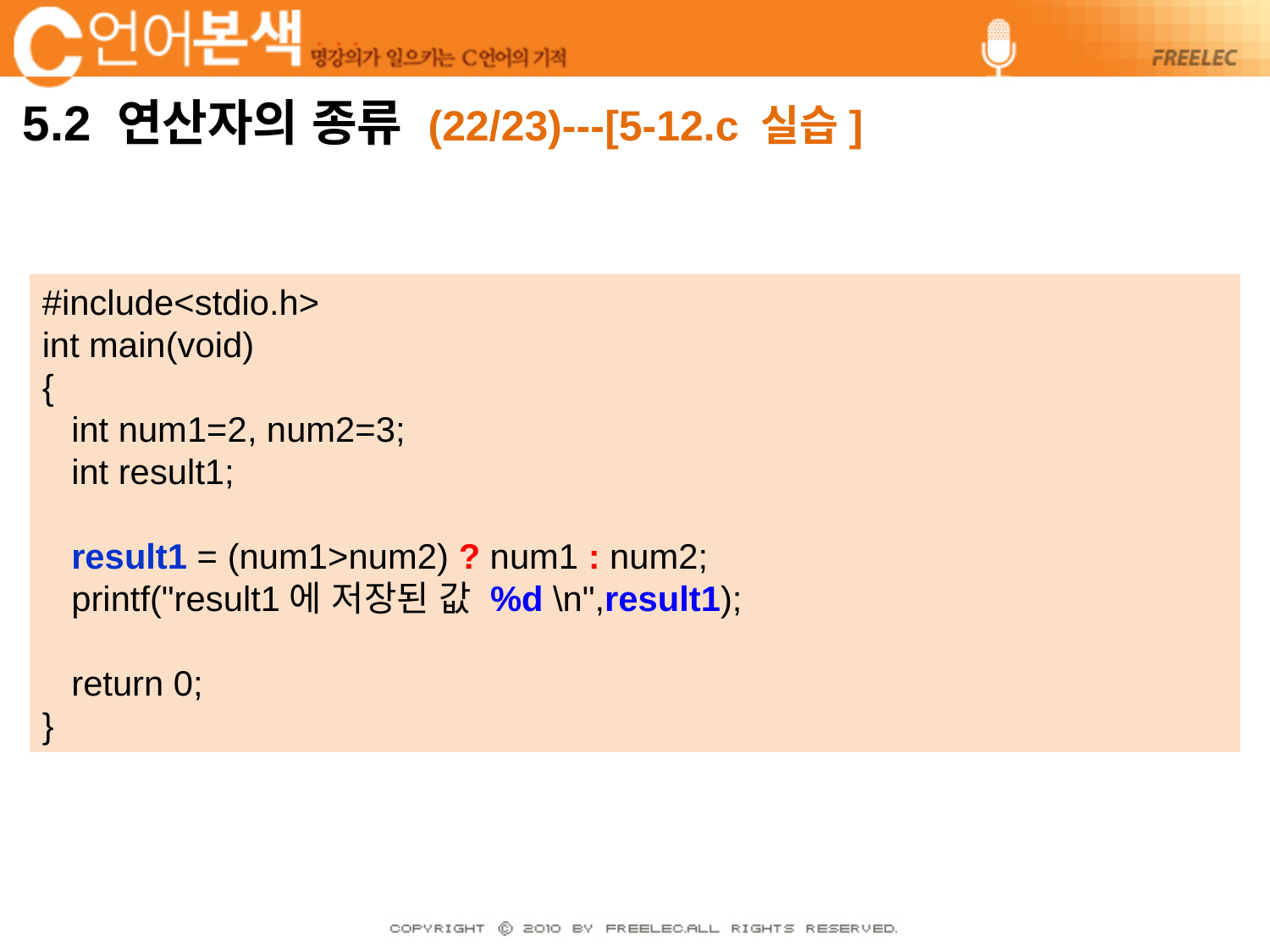

# 5.2 연산자의 종류 (22/23)---[5-12.c 실습]
#include<stdio.h>
int main(void)
{
   int num1=2, num2=3;
   int result1;

   result1 = (num1>num2) ? num1 : num2;
   printf("result1에 저장된 값 %d \n",result1);

   return 0;
}